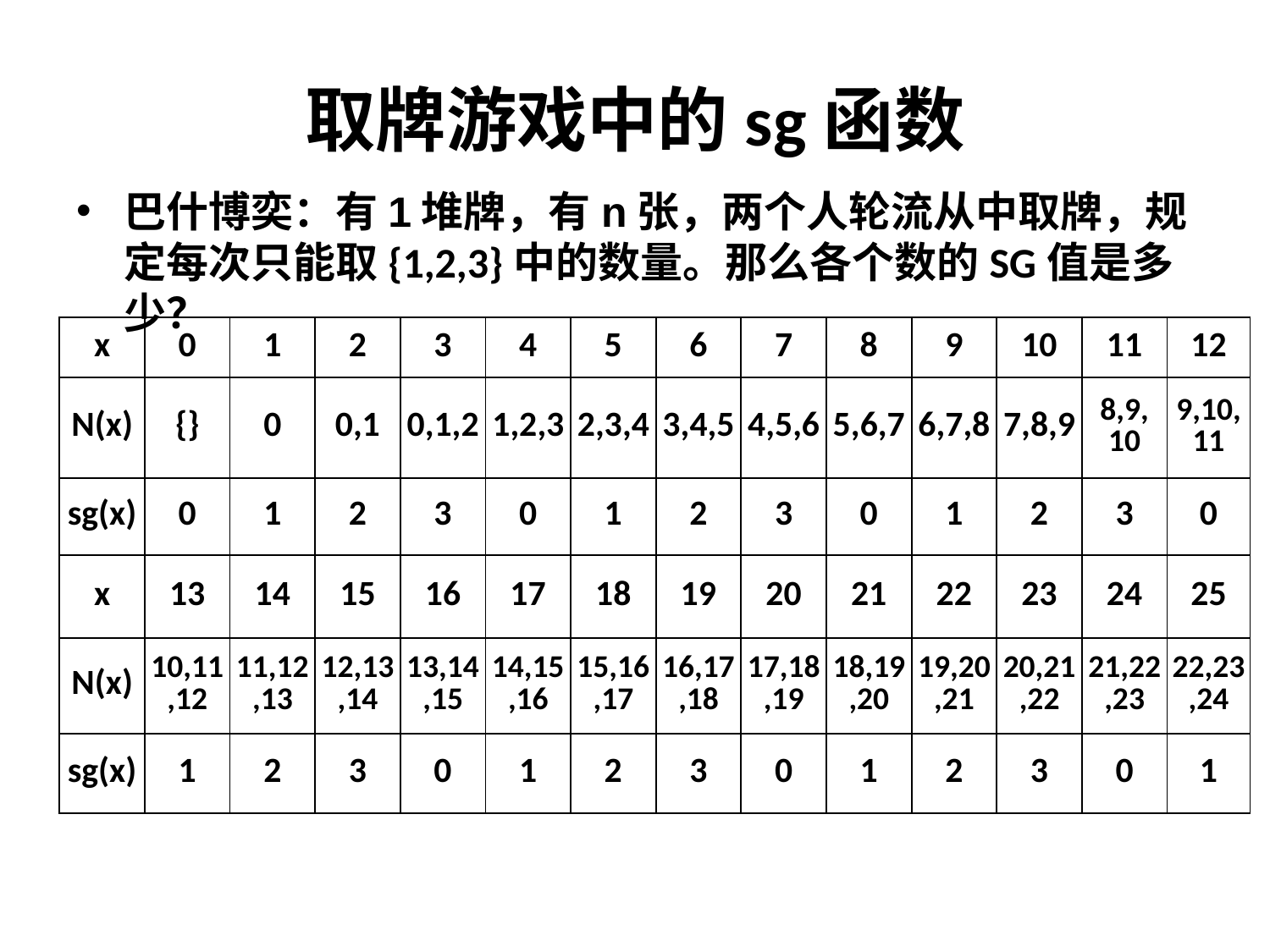

# 取牌游戏中的sg函数
巴什博奕：有1堆牌，有n张，两个人轮流从中取牌，规定每次只能取{1,2,3}中的数量。那么各个数的SG值是多少？
| x | 0 | 1 | 2 | 3 | 4 | 5 | 6 | 7 | 8 | 9 | 10 | 11 | 12 |
| --- | --- | --- | --- | --- | --- | --- | --- | --- | --- | --- | --- | --- | --- |
| N(x) | {} | 0 | 0,1 | 0,1,2 | 1,2,3 | 2,3,4 | 3,4,5 | 4,5,6 | 5,6,7 | 6,7,8 | 7,8,9 | 8,9, 10 | 9,10,11 |
| sg(x) | 0 | 1 | 2 | 3 | 0 | 1 | 2 | 3 | 0 | 1 | 2 | 3 | 0 |
| x | 13 | 14 | 15 | 16 | 17 | 18 | 19 | 20 | 21 | 22 | 23 | 24 | 25 |
| N(x) | 10,11,12 | 11,12,13 | 12,13,14 | 13,14,15 | 14,15,16 | 15,16,17 | 16,17,18 | 17,18,19 | 18,19,20 | 19,20,21 | 20,21,22 | 21,22,23 | 22,23,24 |
| sg(x) | 1 | 2 | 3 | 0 | 1 | 2 | 3 | 0 | 1 | 2 | 3 | 0 | 1 |